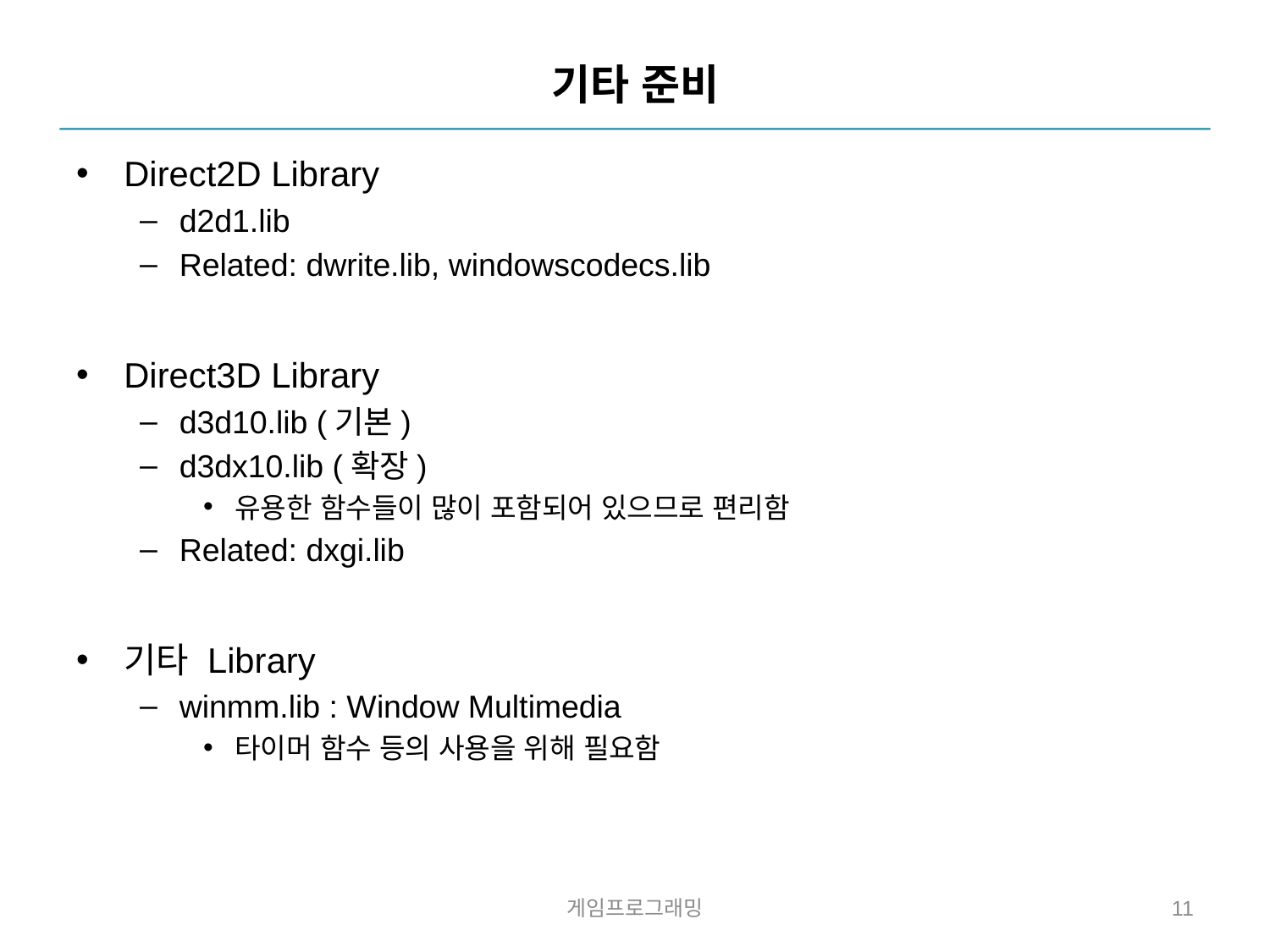

# 기타 준비
Direct2D Library
d2d1.lib
Related: dwrite.lib, windowscodecs.lib

Direct3D Library
d3d10.lib (기본)
d3dx10.lib (확장)
유용한 함수들이 많이 포함되어 있으므로 편리함
Related: dxgi.lib

기타 Library
winmm.lib : Window Multimedia
타이머 함수 등의 사용을 위해 필요함

게임프로그래밍
11